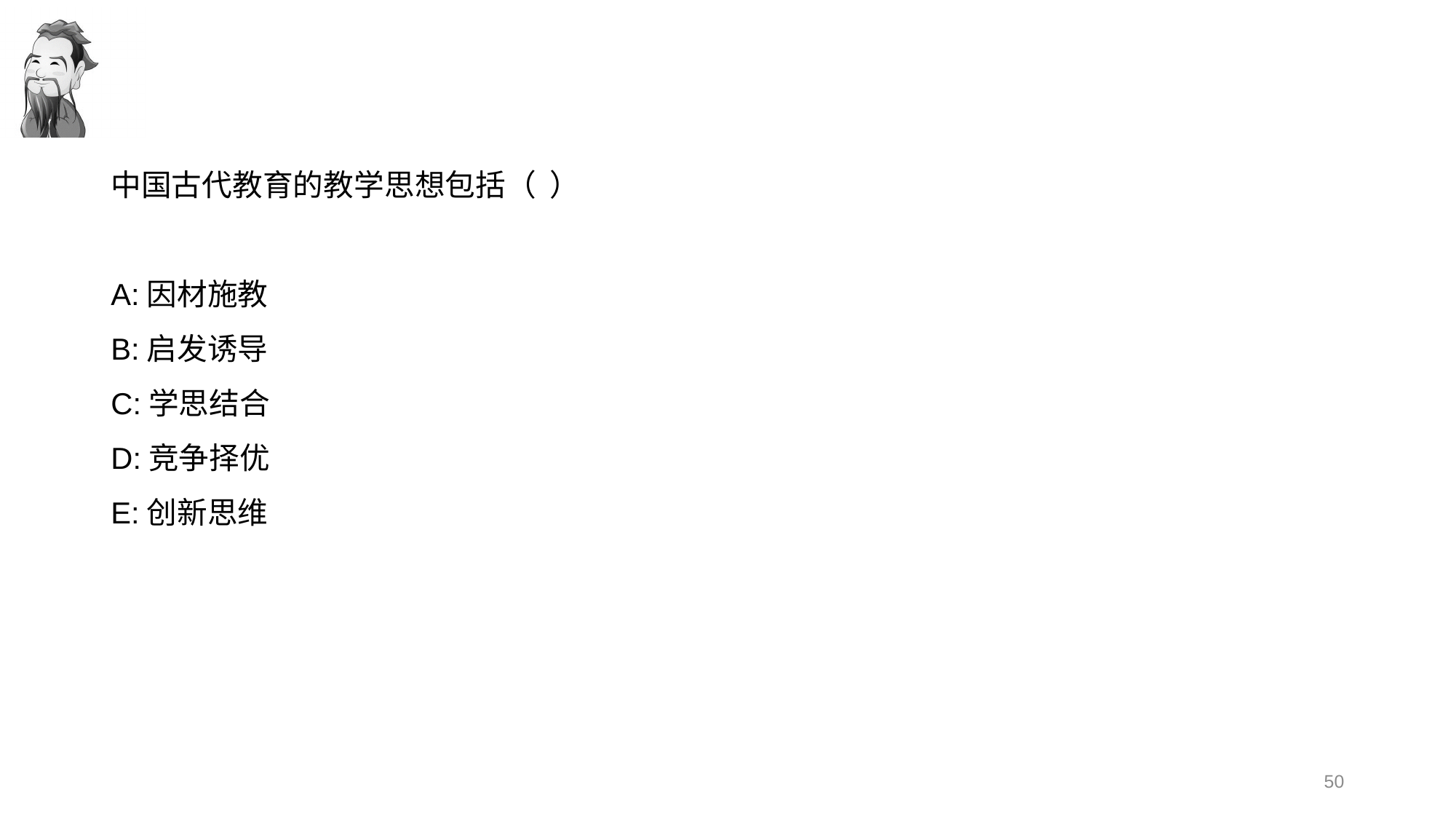

#
中国古代教育的教学思想包括（  ）

A:因材施教
B:启发诱导
C:学思结合
D:竞争择优
E:创新思维

50